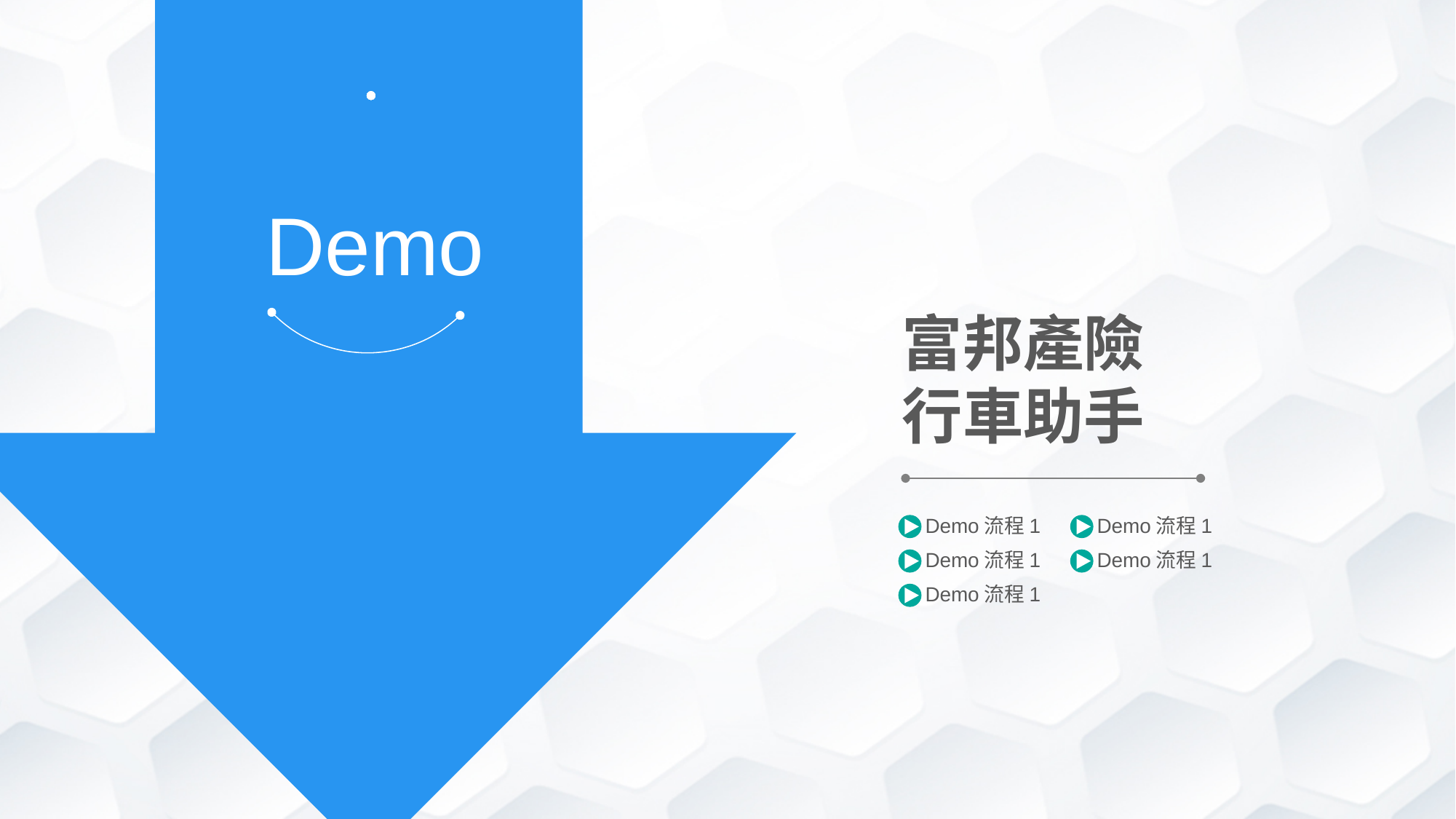

Demo
富邦產險
行車助手
Demo流程1

Demo流程1

Demo流程1

Demo流程1

Demo流程1